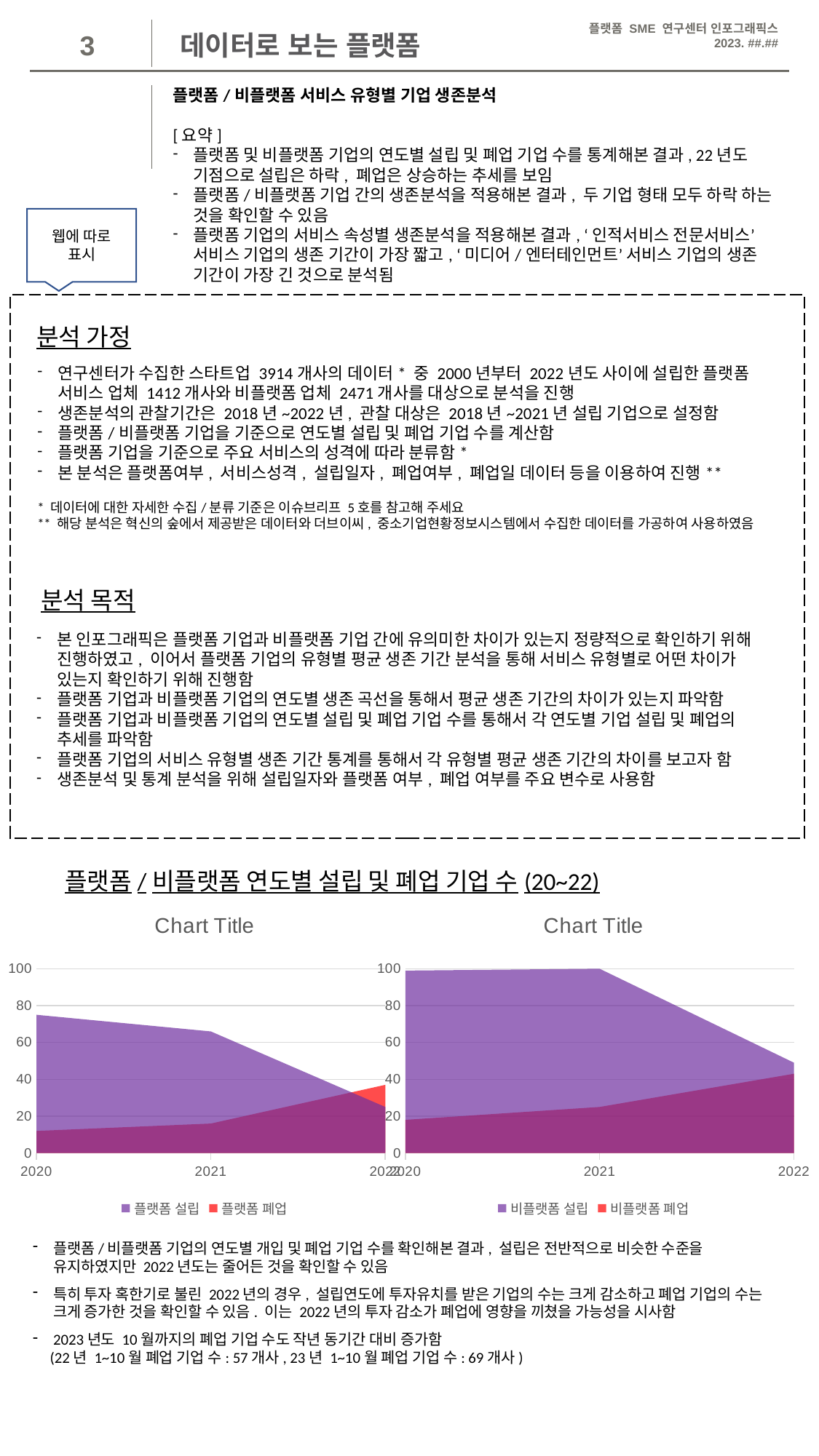

플랫폼 SME 연구센터 인포그래픽스
2023. ##.##
3
데이터로 보는 플랫폼
플랫폼/비플랫폼 서비스 유형별 기업 생존분석

[요약]
플랫폼 및 비플랫폼 기업의 연도별 설립 및 폐업 기업 수를 통계해본 결과, 22년도 기점으로 설립은 하락, 폐업은 상승하는 추세를 보임
플랫폼/비플랫폼 기업 간의 생존분석을 적용해본 결과, 두 기업 형태 모두 하락 하는 것을 확인할 수 있음
플랫폼 기업의 서비스 속성별 생존분석을 적용해본 결과, ‘인적서비스 전문서비스’ 서비스 기업의 생존 기간이 가장 짧고, ‘미디어/엔터테인먼트’ 서비스 기업의 생존 기간이 가장 긴 것으로 분석됨
웹에 따로 표시

분석 가정
연구센터가 수집한 스타트업 3914개사의 데이터* 중 2000년부터 2022년도 사이에 설립한 플랫폼 서비스 업체 1412개사와 비플랫폼 업체 2471개사를 대상으로 분석을 진행
생존분석의 관찰기간은 2018년~2022년, 관찰 대상은 2018년~2021년 설립 기업으로 설정함
플랫폼/비플랫폼 기업을 기준으로 연도별 설립 및 폐업 기업 수를 계산함
플랫폼 기업을 기준으로 주요 서비스의 성격에 따라 분류함*
본 분석은 플랫폼여부, 서비스성격, 설립일자, 폐업여부, 폐업일 데이터 등을 이용하여 진행**

* 데이터에 대한 자세한 수집/분류 기준은 이슈브리프 5호를 참고해 주세요
** 해당 분석은 혁신의 숲에서 제공받은 데이터와 더브이씨, 중소기업현황정보시스템에서 수집한 데이터를 가공하여 사용하였음
분석 목적
본 인포그래픽은 플랫폼 기업과 비플랫폼 기업 간에 유의미한 차이가 있는지 정량적으로 확인하기 위해 진행하였고, 이어서 플랫폼 기업의 유형별 평균 생존 기간 분석을 통해 서비스 유형별로 어떤 차이가 있는지 확인하기 위해 진행함
플랫폼 기업과 비플랫폼 기업의 연도별 생존 곡선을 통해서 평균 생존 기간의 차이가 있는지 파악함
플랫폼 기업과 비플랫폼 기업의 연도별 설립 및 폐업 기업 수를 통해서 각 연도별 기업 설립 및 폐업의 추세를 파악함
플랫폼 기업의 서비스 유형별 생존 기간 통계를 통해서 각 유형별 평균 생존 기간의 차이를 보고자 함
생존분석 및 통계 분석을 위해 설립일자와 플랫폼 여부, 폐업 여부를 주요 변수로 사용함
플랫폼/비플랫폼 연도별 설립 및 폐업 기업 수(20~22)

### Chart:

| Category | 플랫폼 설립 | 플랫폼 폐업 |
|---|---|---|
| 2020 | 75.0 | 12.0 |
| 2021 | 66.0 | 16.0 |
| 2022 | 25.0 | 37.0 |

### Chart:

| Category | 비플랫폼 설립 | 비플랫폼 폐업 |
|---|---|---|
| 2020 | 99.0 | 18.0 |
| 2021 | 100.0 | 25.0 |
| 2022 | 49.0 | 43.0 |
플랫폼/비플랫폼 기업의 연도별 개입 및 폐업 기업 수를 확인해본 결과, 설립은 전반적으로 비슷한 수준을 유지하였지만 2022년도는 줄어든 것을 확인할 수 있음

특히 투자 혹한기로 불린 2022년의 경우, 설립연도에 투자유치를 받은 기업의 수는 크게 감소하고 폐업 기업의 수는 크게 증가한 것을 확인할 수 있음. 이는 2022년의 투자 감소가 폐업에 영향을 끼쳤을 가능성을 시사함

2023년도 10월까지의 폐업 기업 수도 작년 동기간 대비 증가함
     (22년 1~10월 폐업 기업 수: 57개사, 23년 1~10월 폐업 기업 수: 69개사)